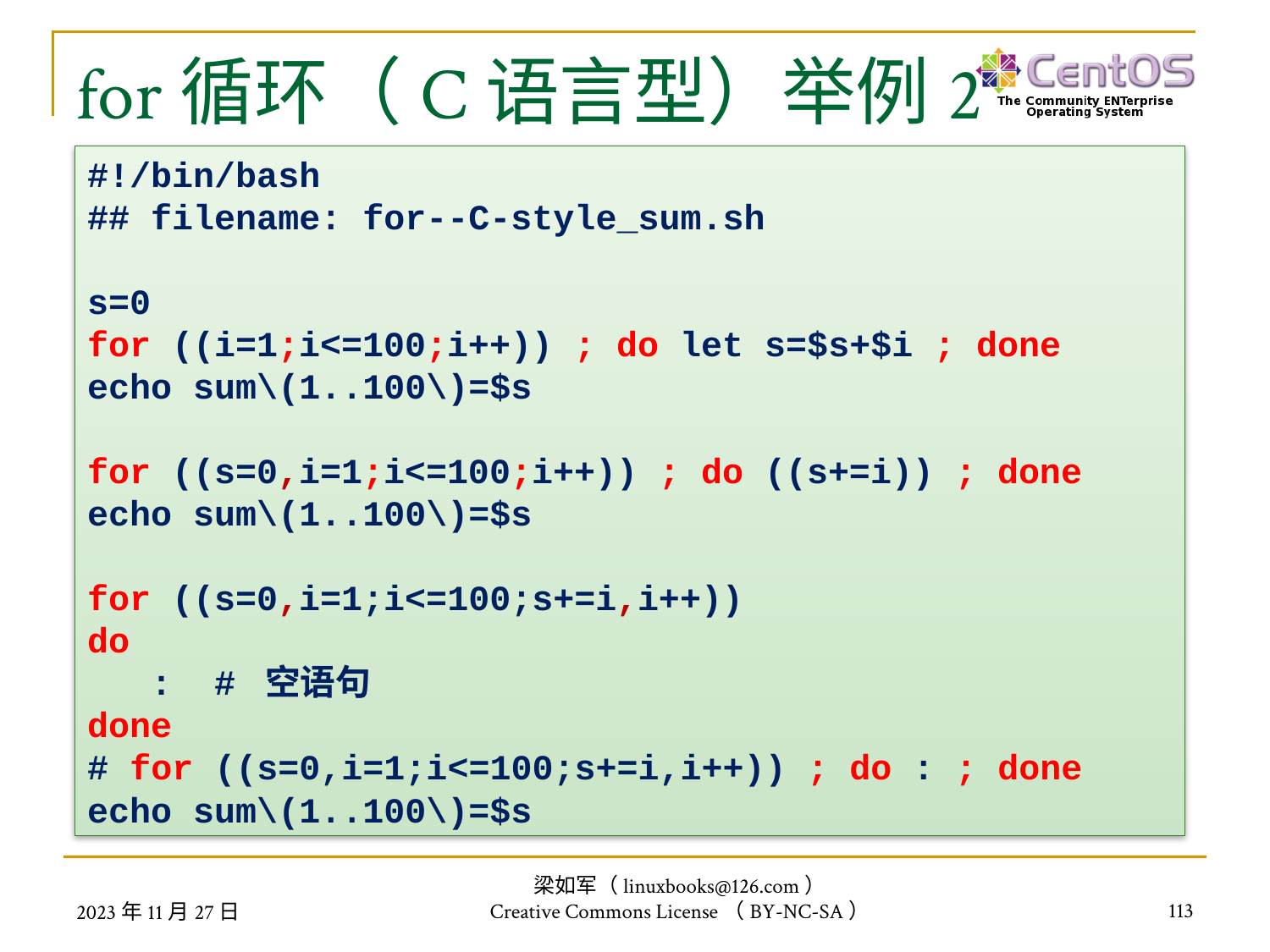

# for循环（C语言型）举例2
#!/bin/bash
## filename: for--C-style_sum.sh

s=0
for ((i=1;i<=100;i++)) ; do let s=$s+$i ; done
echo sum\(1..100\)=$s

for ((s=0,i=1;i<=100;i++)) ; do ((s+=i)) ; done
echo sum\(1..100\)=$s

for ((s=0,i=1;i<=100;s+=i,i++))
do
   :  # 空语句
done
# for ((s=0,i=1;i<=100;s+=i,i++)) ; do : ; done
echo sum\(1..100\)=$s
梁如军（linuxbooks@126.com）
Creative Commons License（BY-NC-SA）
2023年11月27日
113